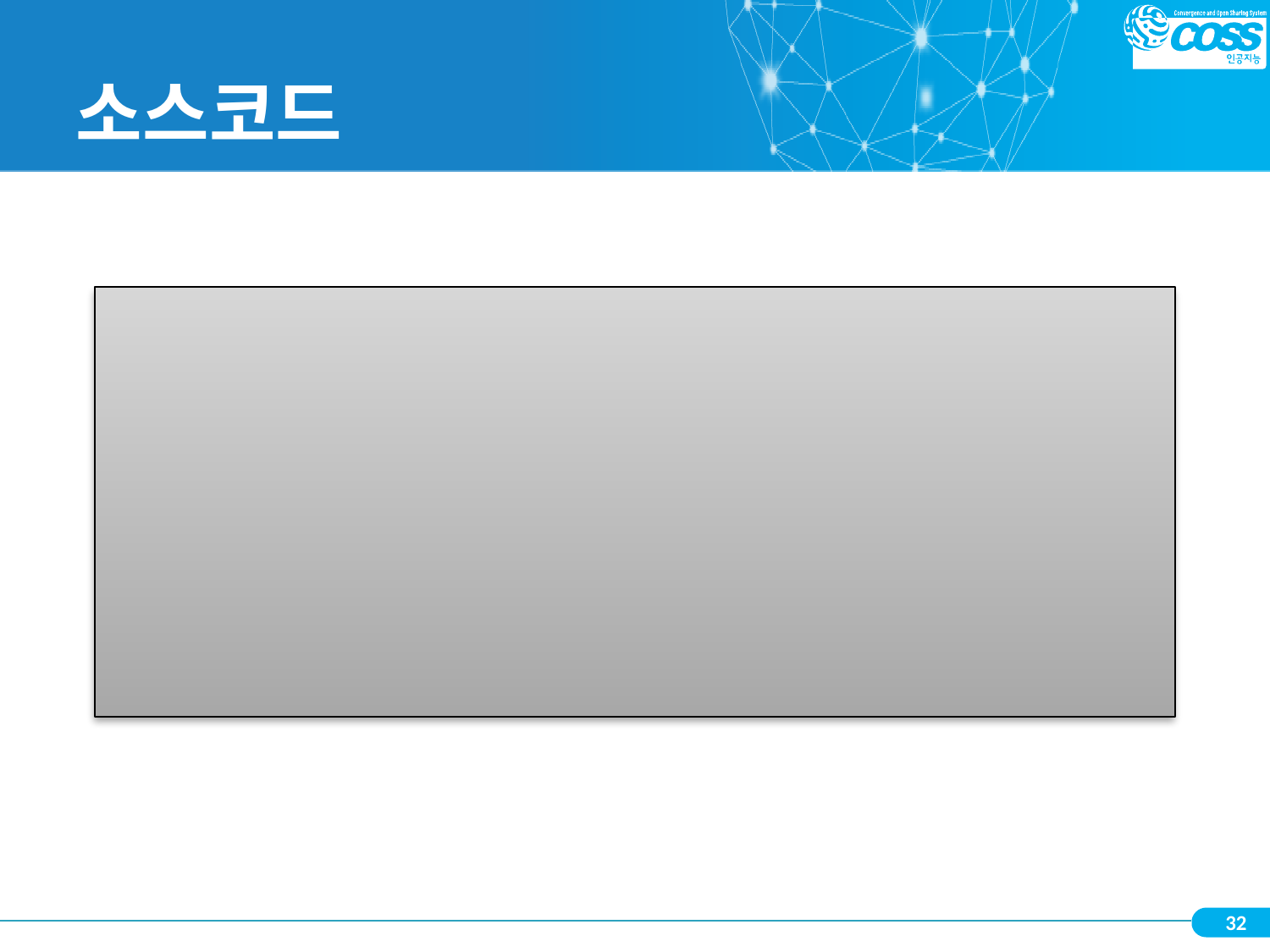

# 소스코드

num = int(input("양의 정수 입력: "))
i = 0
while i < num :
    print("*")
    i += 1